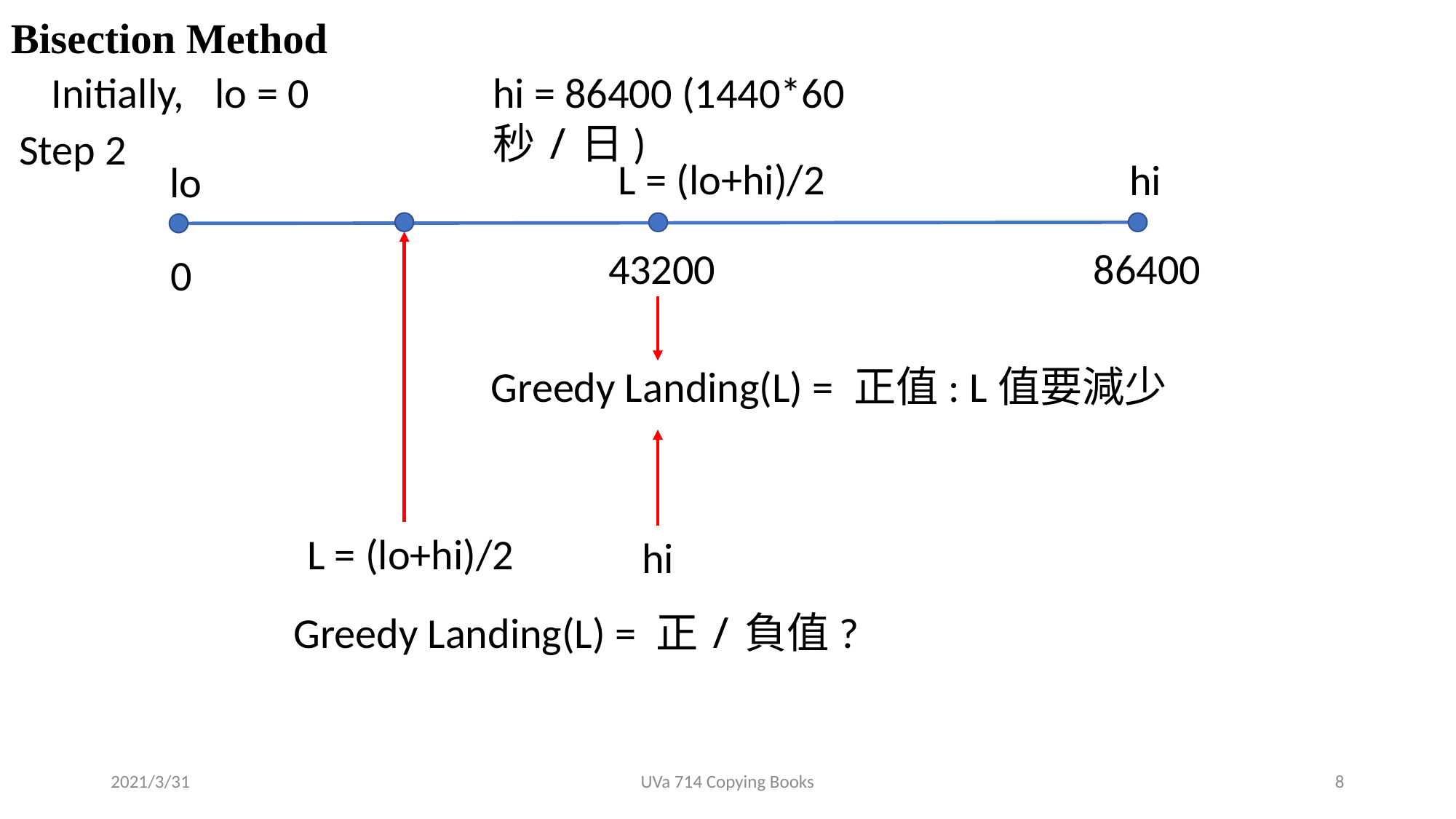

Bisection Method
Initially,
lo = 0
hi = 86400 (1440*60 秒/日)
Step 2
L = (lo+hi)/2
hi
lo

43200
86400
0
Greedy Landing(L) = 正值: L值要減少
L = (lo+hi)/2
hi
Greedy Landing(L) = 正/負值?
2021/3/31
UVa 714 Copying Books
8